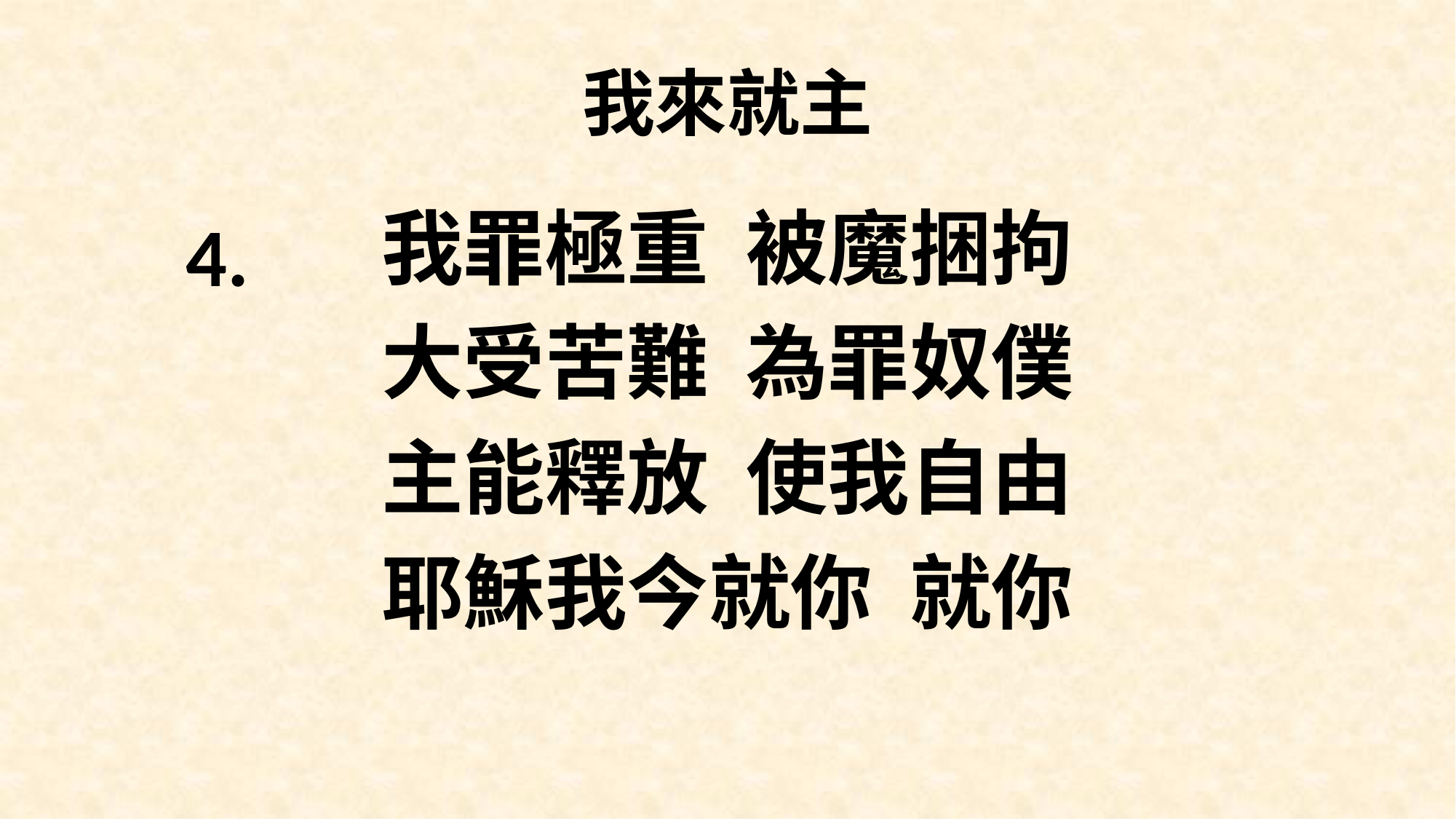

# 我來就主
我罪極重  被魔捆拘
大受苦難  為罪奴僕
主能釋放  使我自由
耶穌我今就你  就你
4.